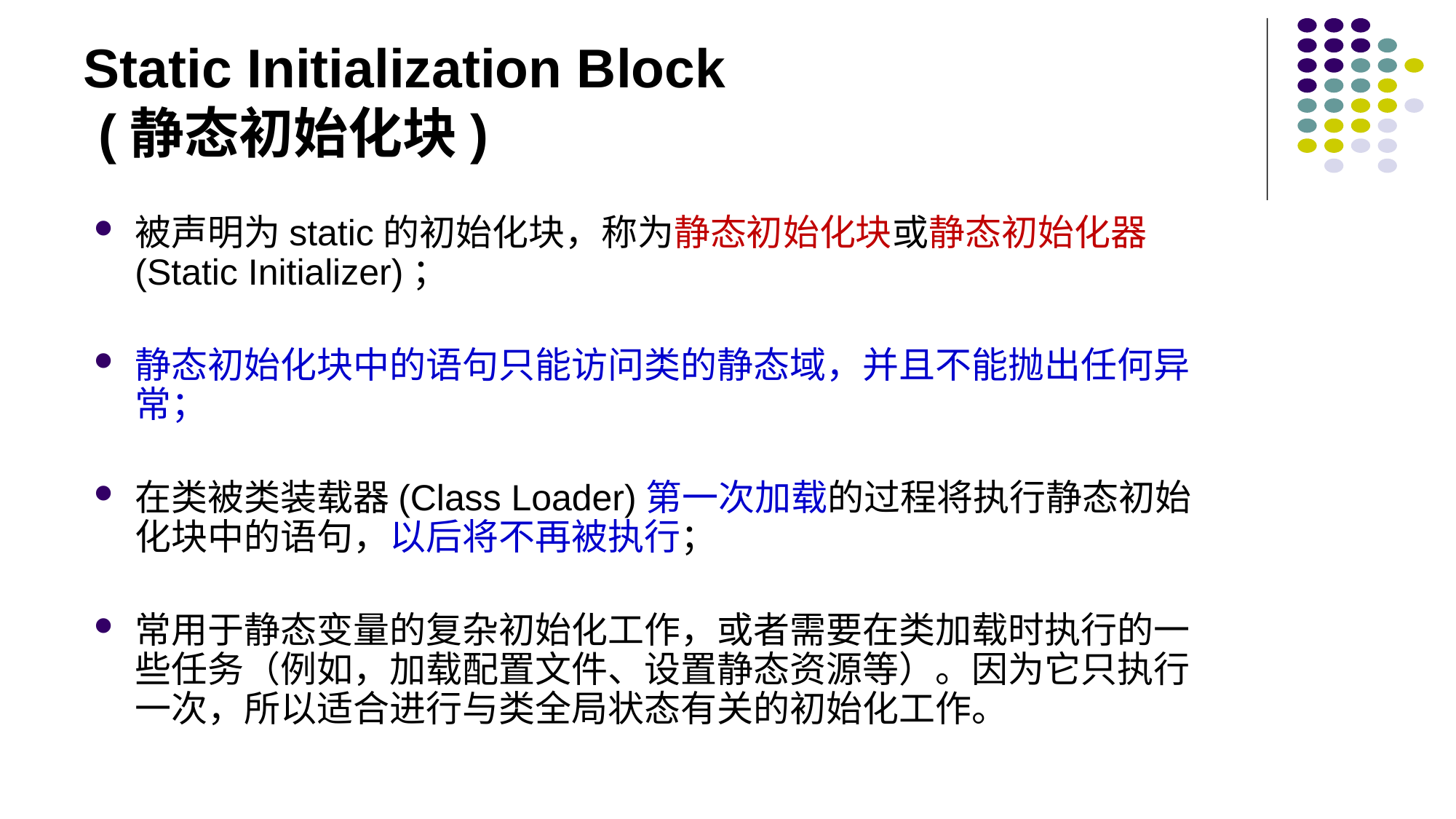

# Static Initialization Block (静态初始化块)
被声明为static的初始化块，称为静态初始化块或静态初始化器(Static Initializer)；

静态初始化块中的语句只能访问类的静态域，并且不能抛出任何异常；

在类被类装载器(Class Loader)第一次加载的过程将执行静态初始化块中的语句，以后将不再被执行；

常用于静态变量的复杂初始化工作，或者需要在类加载时执行的一些任务（例如，加载配置文件、设置静态资源等）。因为它只执行一次，所以适合进行与类全局状态有关的初始化工作。
83